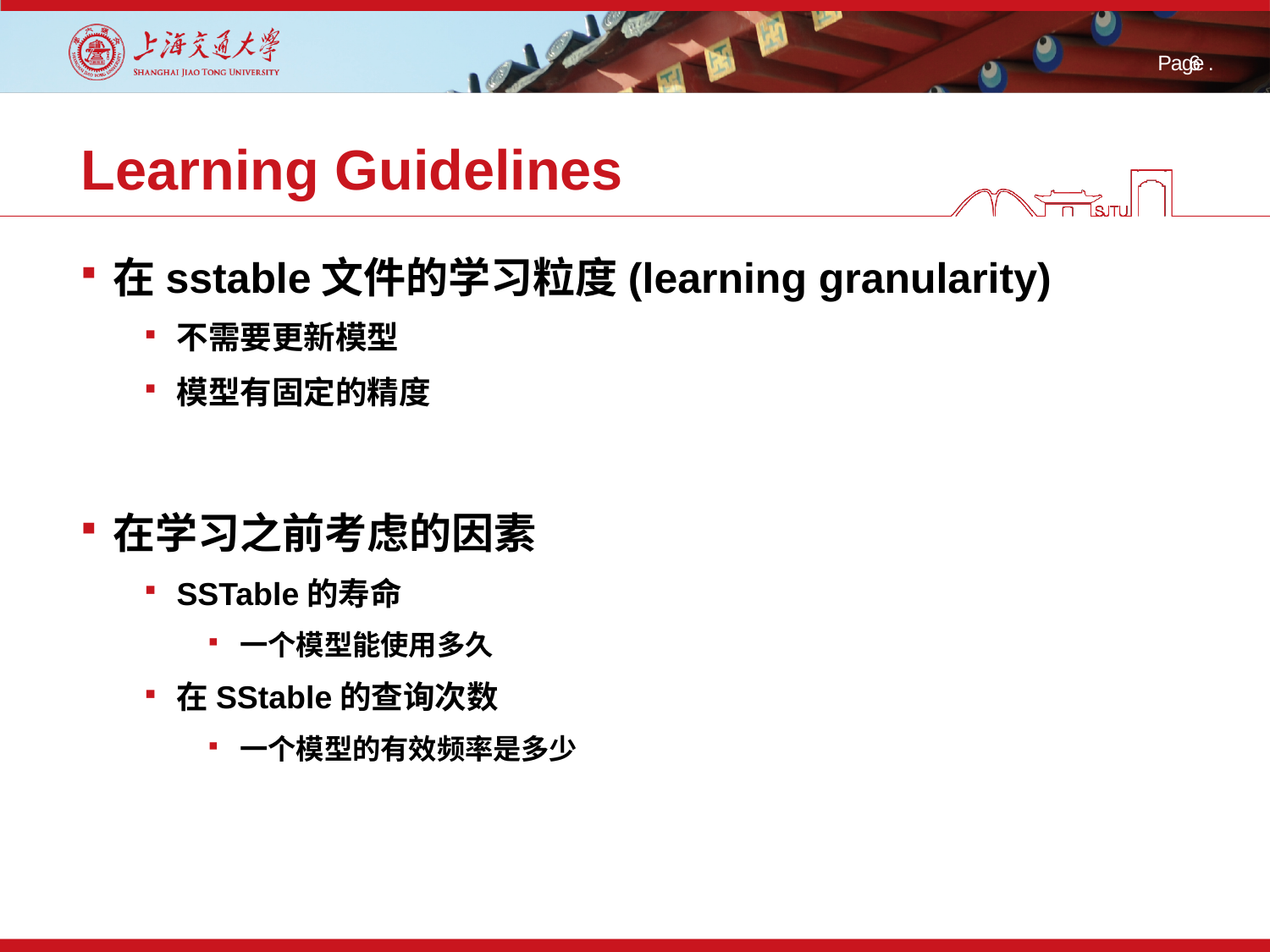

# Learning Guidelines
在sstable文件的学习粒度(learning granularity)
不需要更新模型
模型有固定的精度

在学习之前考虑的因素
SSTable的寿命
一个模型能使用多久
在SStable的查询次数
一个模型的有效频率是多少